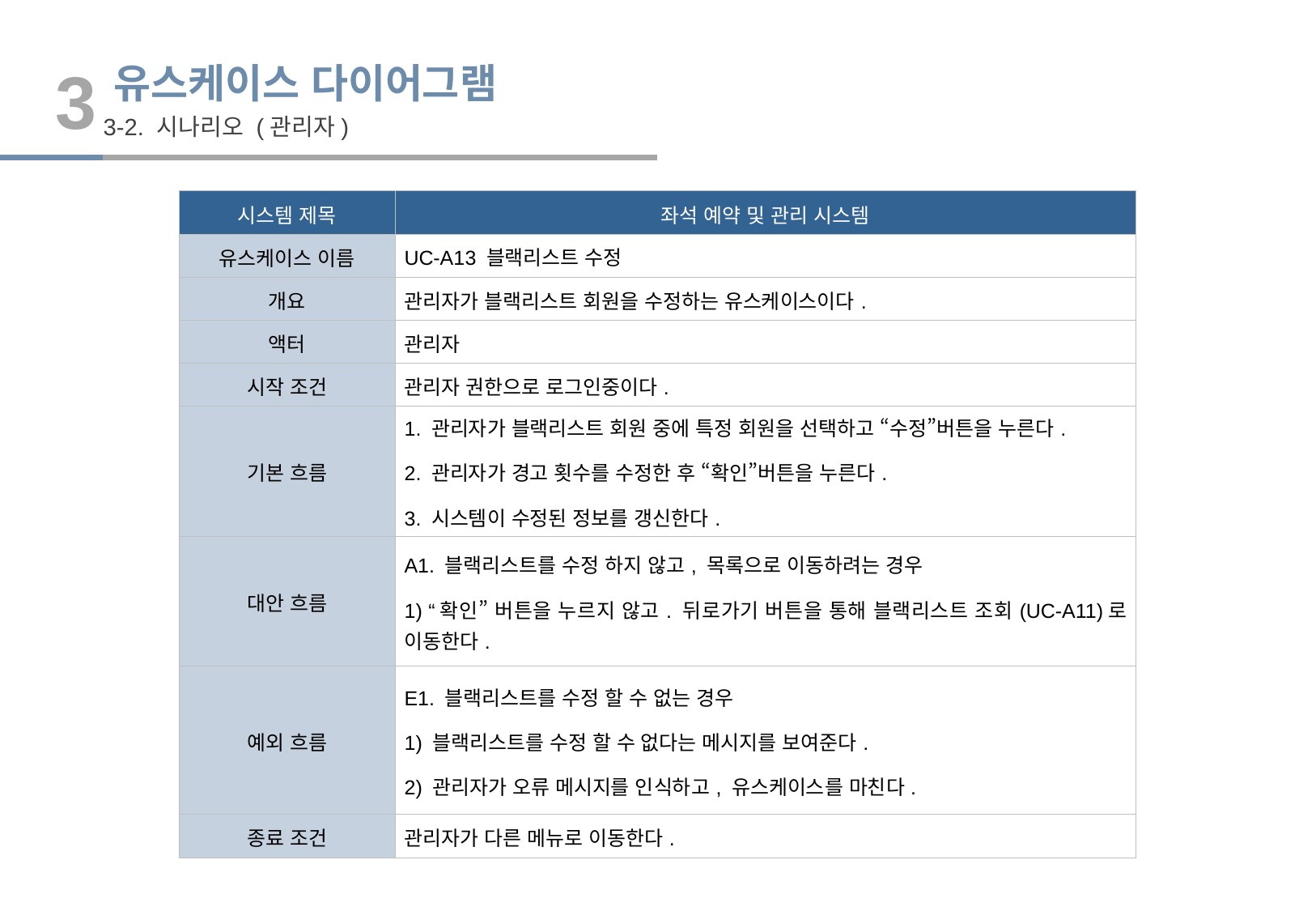

3
유스케이스 다이어그램
3-2. 시나리오 (관리자)
| 시스템 제목 | 좌석 예약 및 관리 시스템 |
| --- | --- |
| 유스케이스 이름 | UC-A13 블랙리스트 수정 |
| 개요 | 관리자가 블랙리스트 회원을 수정하는 유스케이스이다. |
| 액터 | 관리자 |
| 시작 조건 | 관리자 권한으로 로그인중이다. |
| 기본 흐름 | 1. 관리자가 블랙리스트 회원 중에 특정 회원을 선택하고 “수정”버튼을 누른다. 2. 관리자가 경고 횟수를 수정한 후 “확인”버튼을 누른다. 3. 시스템이 수정된 정보를 갱신한다. |
| 대안 흐름 | A1. 블랙리스트를 수정 하지 않고, 목록으로 이동하려는 경우 1) “확인” 버튼을 누르지 않고. 뒤로가기 버튼을 통해 블랙리스트 조회(UC-A11)로 이동한다. |
| 예외 흐름 | E1. 블랙리스트를 수정 할 수 없는 경우 1) 블랙리스트를 수정 할 수 없다는 메시지를 보여준다. 2) 관리자가 오류 메시지를 인식하고, 유스케이스를 마친다. |
| 종료 조건 | 관리자가 다른 메뉴로 이동한다. |